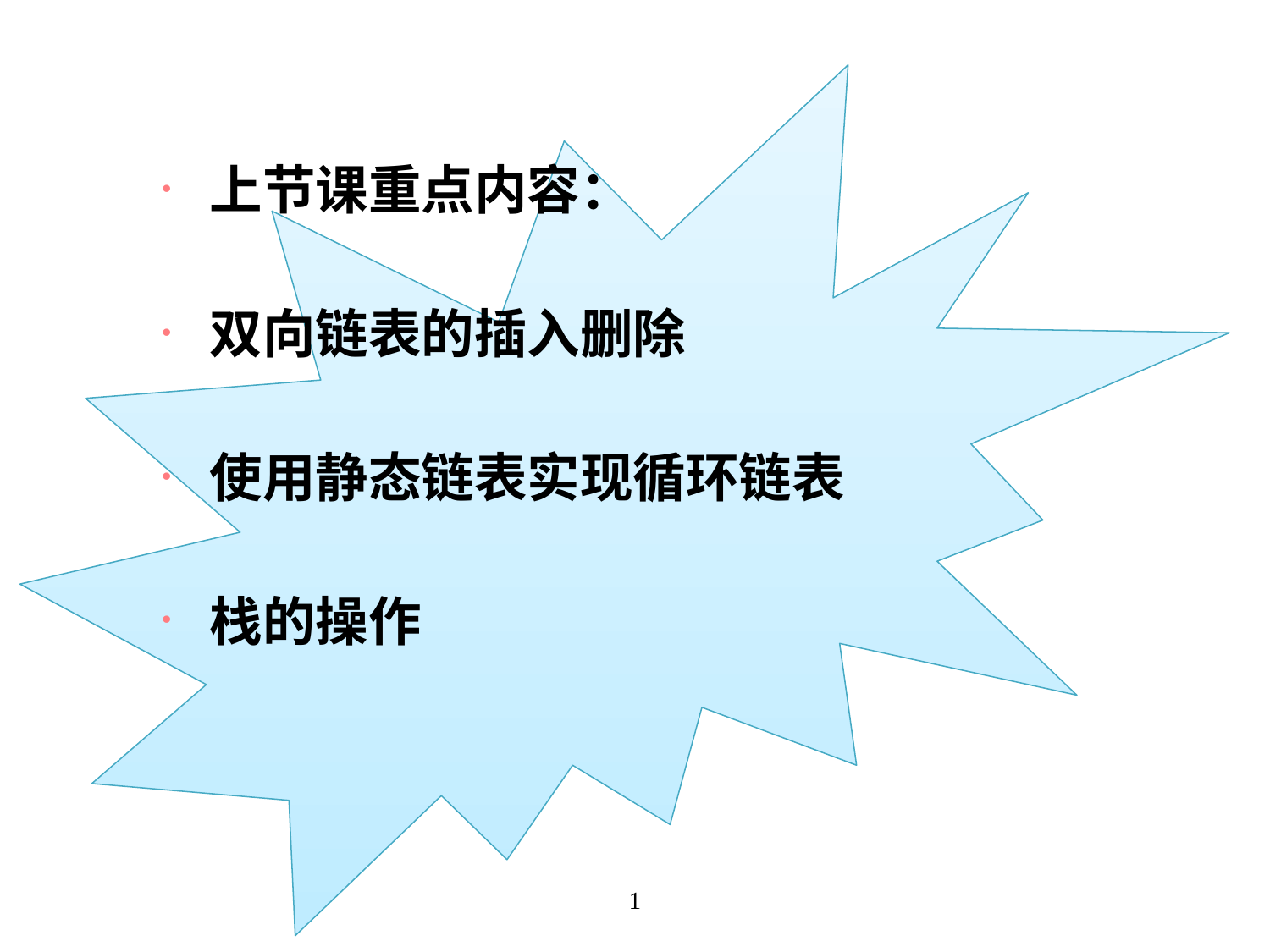

上节课重点内容：

双向链表的插入删除

使用静态链表实现循环链表

栈的操作
1